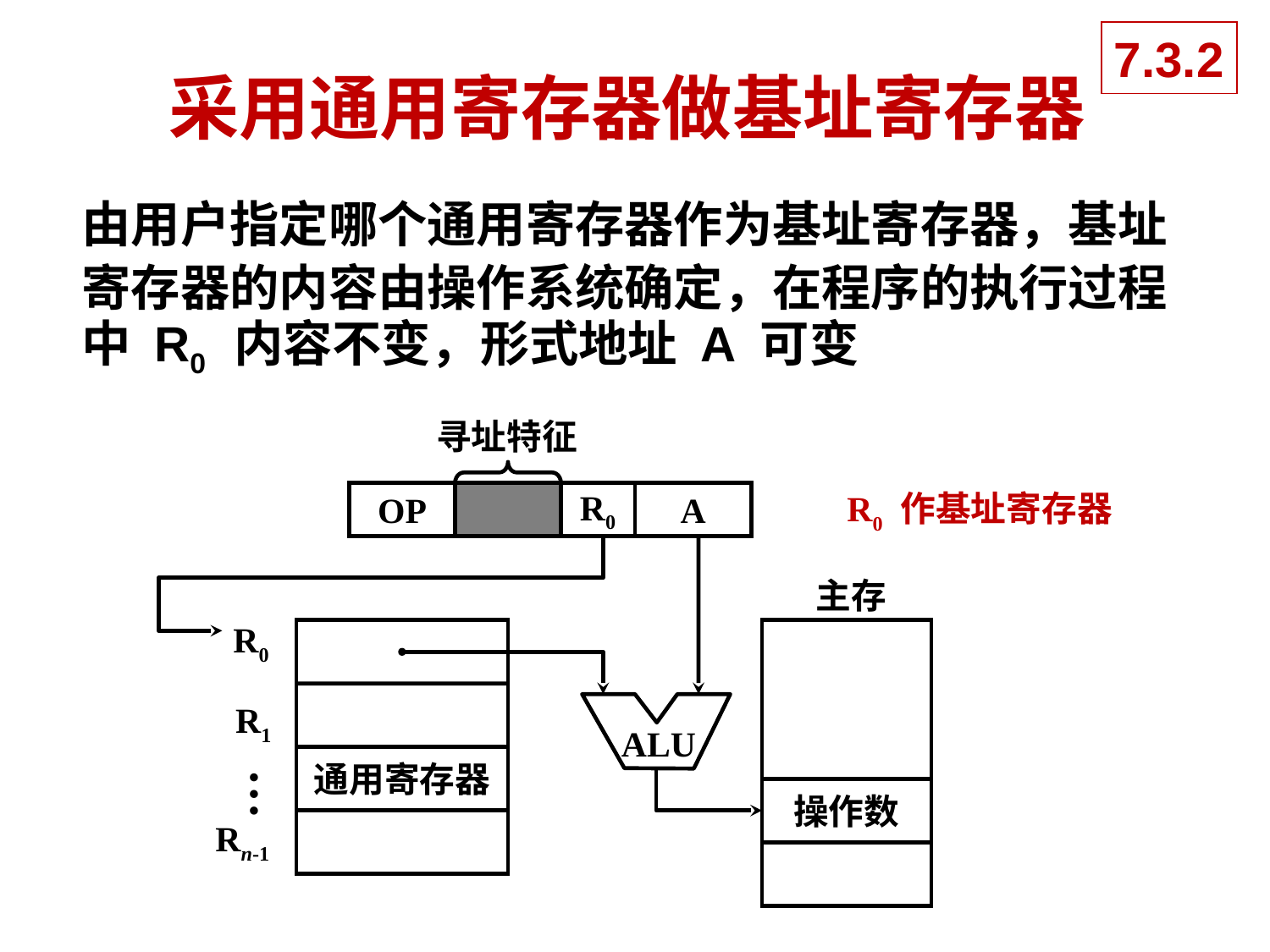

7.3.2
# 采用通用寄存器做基址寄存器
由用户指定哪个通用寄存器作为基址寄存器，基址寄存器的内容由操作系统确定，在程序的执行过程中 R0  内容不变，形式地址 A 可变
寻址特征

R0 作基址寄存器
OP

R0
A

主存

操作数

R0

R1
通用寄存器
Rn-1

…

ALU